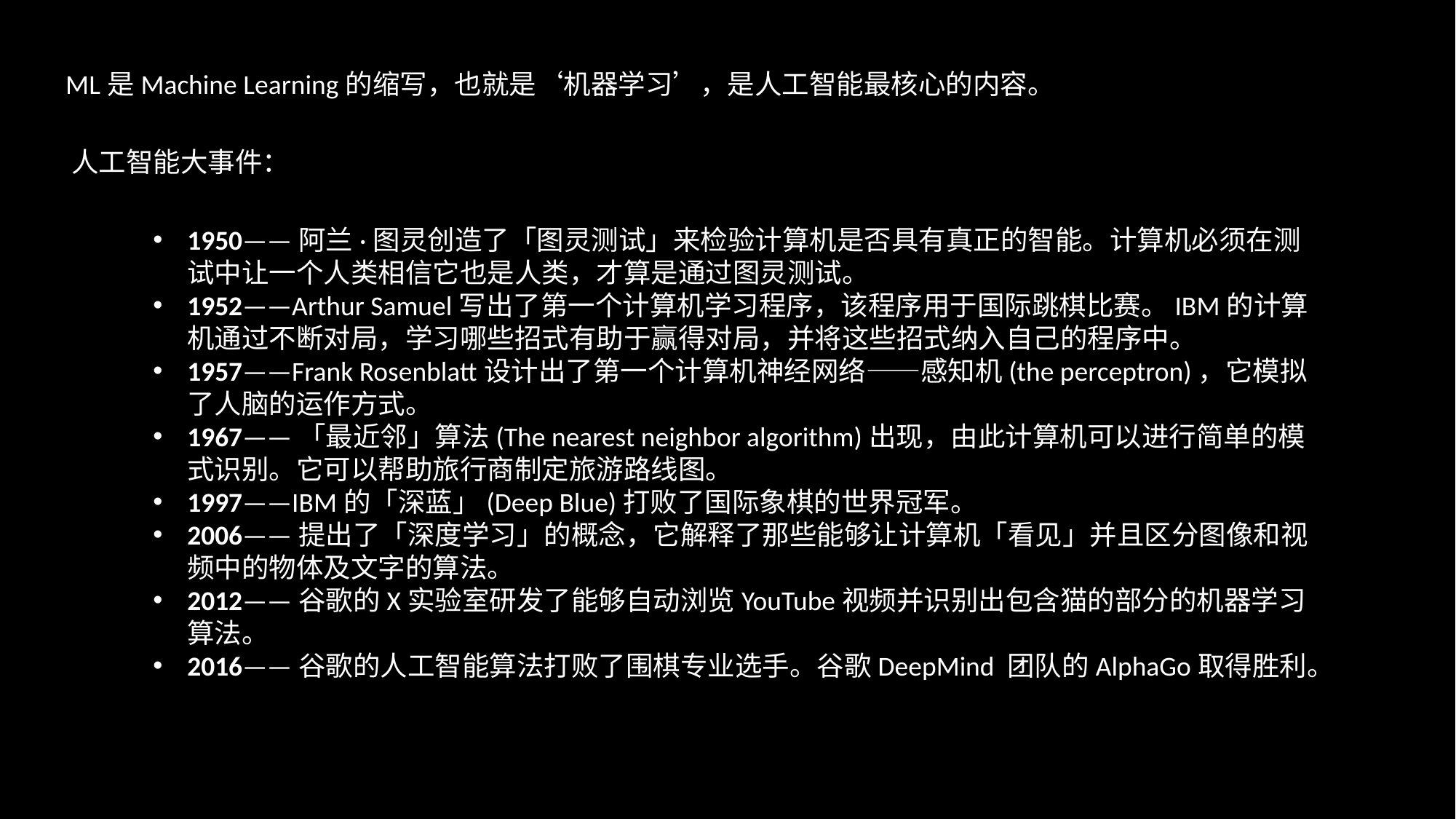

ML是Machine Learning的缩写，也就是‘机器学习’，是人工智能最核心的内容。
人工智能大事件：
1950——阿兰·图灵创造了「图灵测试」来检验计算机是否具有真正的智能。计算机必须在测试中让一个人类相信它也是人类，才算是通过图灵测试。
1952——Arthur Samuel写出了第一个计算机学习程序，该程序用于国际跳棋比赛。IBM的计算机通过不断对局，学习哪些招式有助于赢得对局，并将这些招式纳入自己的程序中。
1957——Frank Rosenblatt设计出了第一个计算机神经网络——感知机(the perceptron)，它模拟了人脑的运作方式。
1967——「最近邻」算法(The nearest neighbor algorithm)出现，由此计算机可以进行简单的模式识别。它可以帮助旅行商制定旅游路线图。
1997——IBM的「深蓝」(Deep Blue)打败了国际象棋的世界冠军。
2006——提出了「深度学习」的概念，它解释了那些能够让计算机「看见」并且区分图像和视频中的物体及文字的算法。
2012——谷歌的X实验室研发了能够自动浏览YouTube视频并识别出包含猫的部分的机器学习算法。
2016——谷歌的人工智能算法打败了围棋专业选手。谷歌DeepMind 团队的AlphaGo取得胜利。